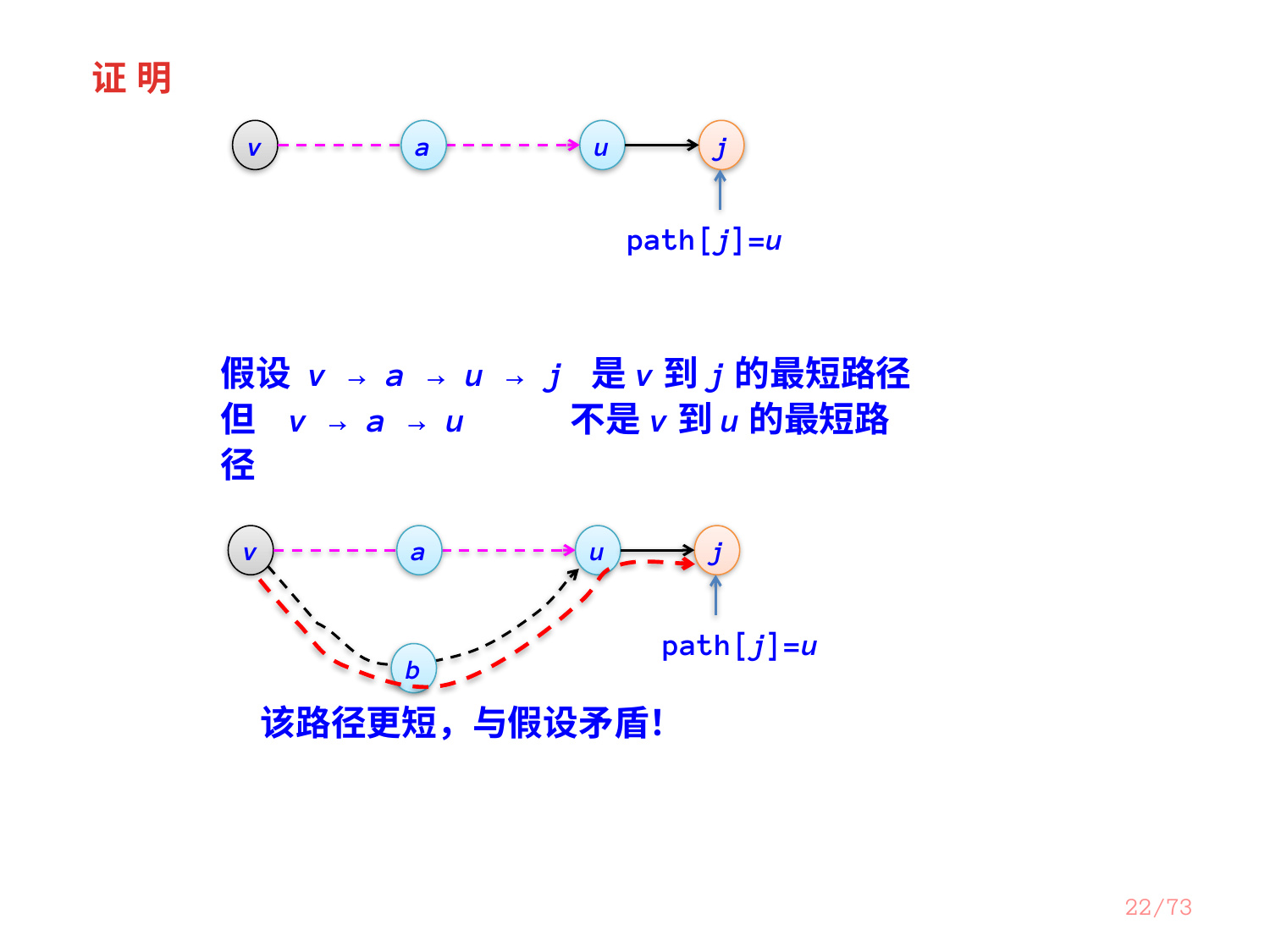

证 明
v
a
u
j
path[j]=u
假设 v → a → u → j 是v到j的最短路径
但   v → a → u     不是v到u的最短路径
v
a
u
j

path[j]=u
b

该路径更短，与假设矛盾！
22/73